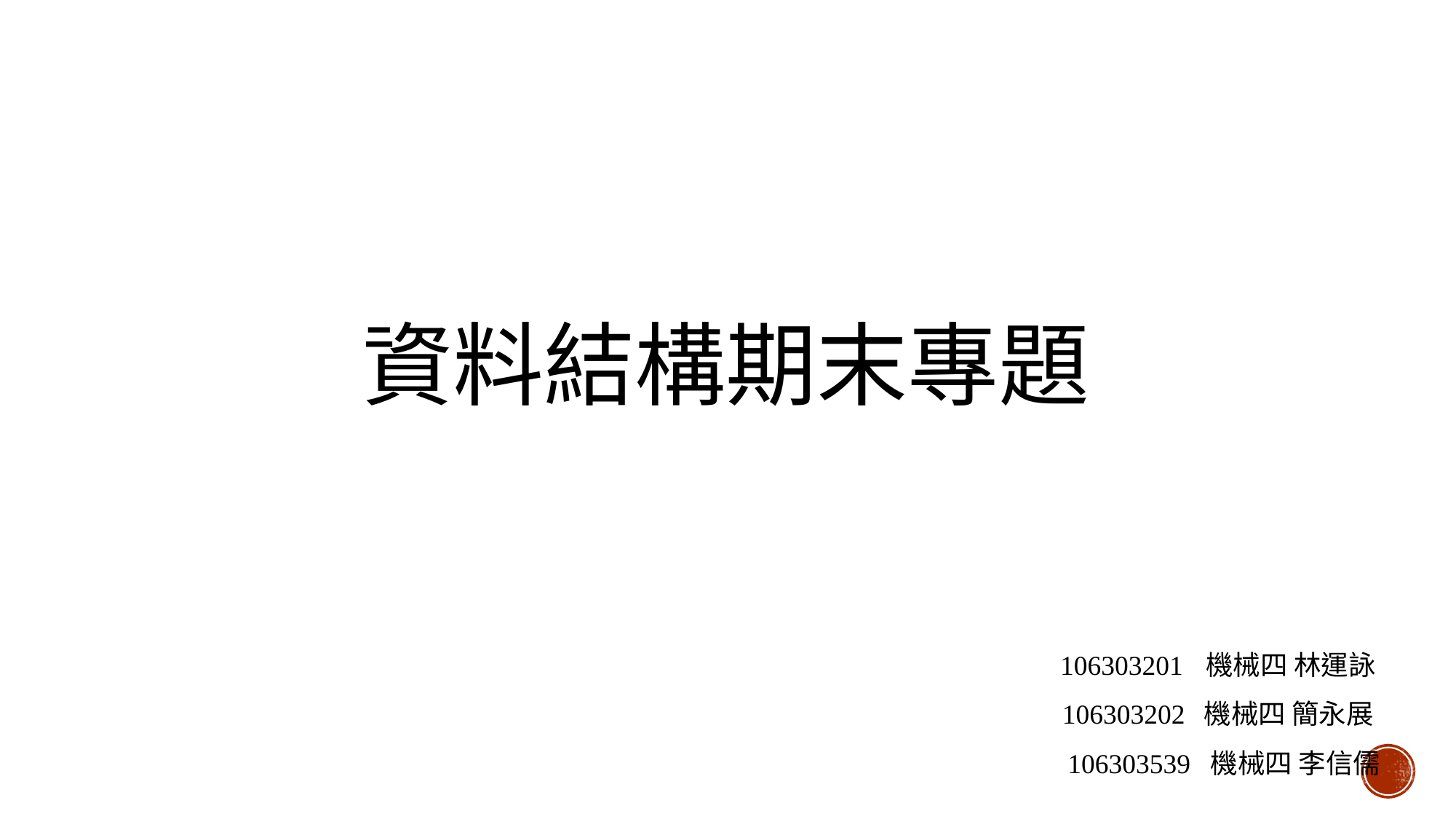

資料結構期末專題
106303201 機械四 林運詠
106303202  機械四 簡永展
106303539  機械四 李信儒